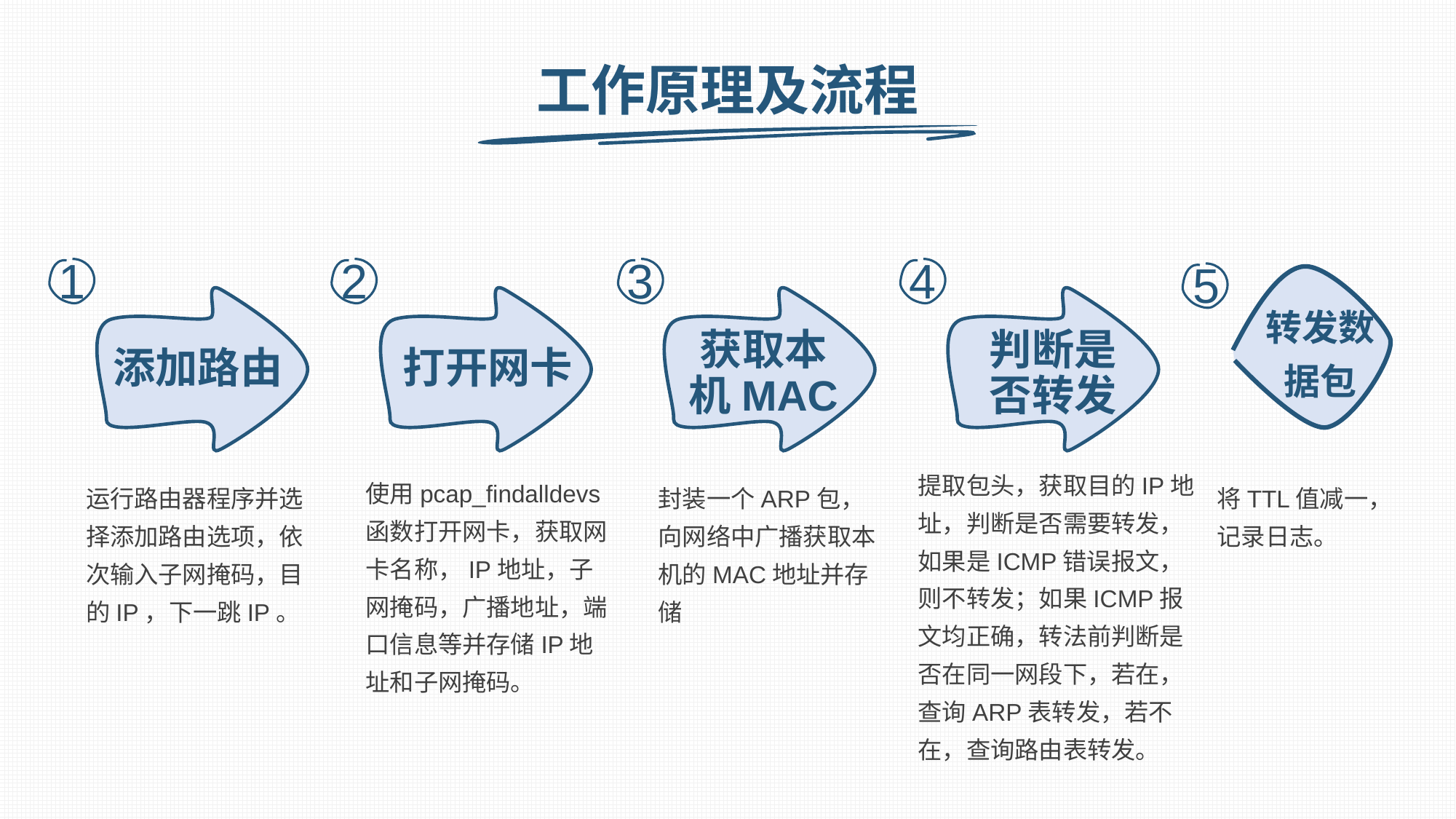

# 工作原理及流程
转发数
据包
判断是否转发
获取本机MAC
添加路由
打开网卡
提取包头，获取目的IP地址，判断是否需要转发，如果是ICMP错误报文，则不转发；如果ICMP报文均正确，转法前判断是否在同一网段下，若在，查询ARP表转发，若不在，查询路由表转发。
使用pcap_findalldevs函数打开网卡，获取网卡名称，IP地址，子网掩码，广播地址，端口信息等并存储IP地址和子网掩码。
运行路由器程序并选择添加路由选项，依次输入子网掩码，目的IP，下一跳IP。
封装一个ARP包，向网络中广播获取本机的MAC地址并存储
将TTL值减一，记录日志。